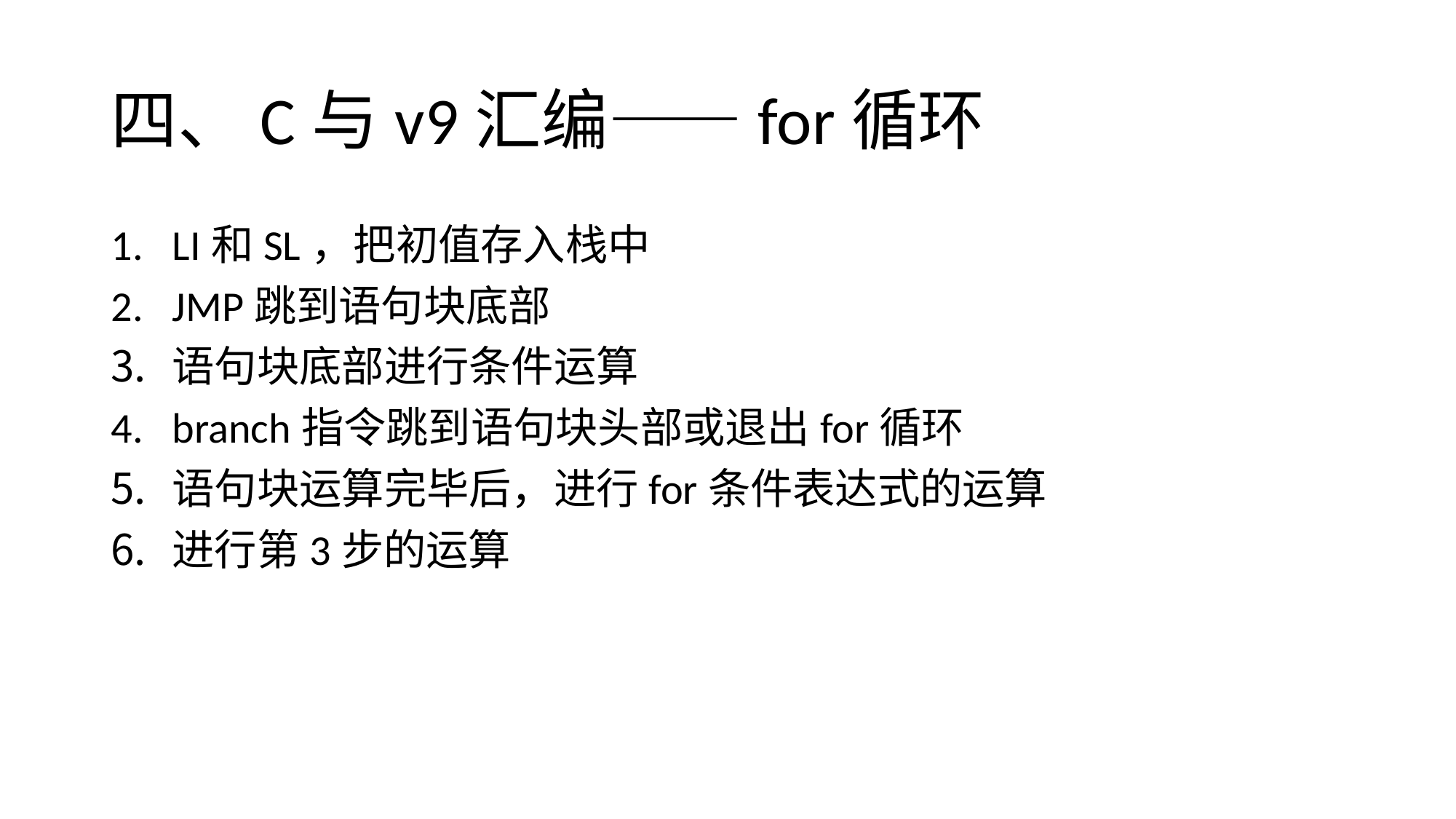

# 四、C与v9汇编——for循环
LI和SL，把初值存入栈中
JMP跳到语句块底部
语句块底部进行条件运算
branch指令跳到语句块头部或退出for循环
语句块运算完毕后，进行for条件表达式的运算
进行第3步的运算